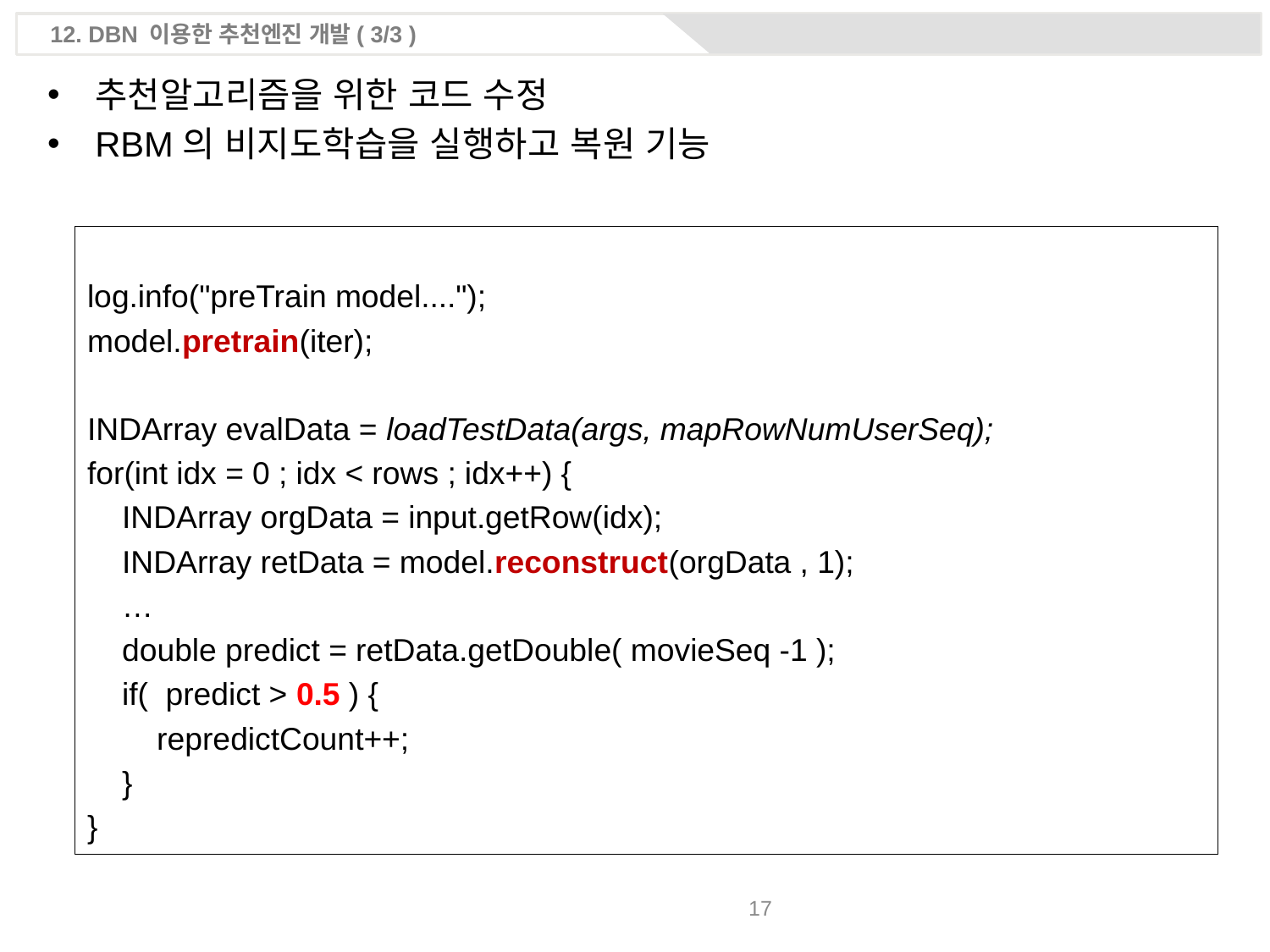

12. DBN 이용한 추천엔진 개발( 3/3 )

추천알고리즘을 위한 코드 수정
RBM의 비지도학습을 실행하고 복원 기능

log.info("preTrain model....");
model.pretrain(iter);

INDArray evalData = loadTestData(args, mapRowNumUserSeq);
for(int idx = 0 ; idx < rows ; idx++) {
    INDArray orgData = input.getRow(idx);
    INDArray retData = model.reconstruct(orgData , 1);
    …
    double predict = retData.getDouble( movieSeq -1 );
    if(  predict > 0.5 ) {
        repredictCount++;
    }
}

17